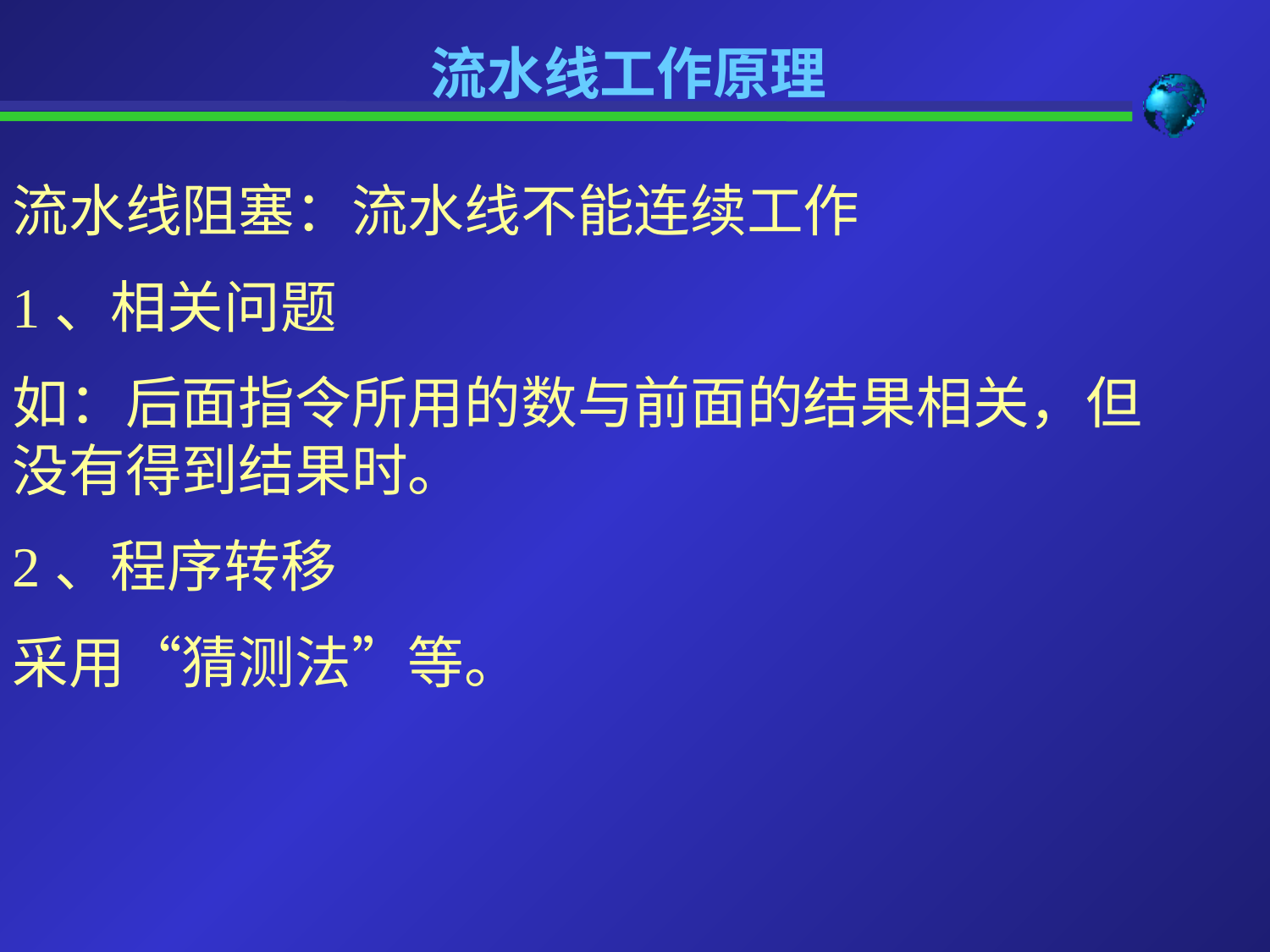

流水线工作原理

流水线阻塞：流水线不能连续工作
1、相关问题
如：后面指令所用的数与前面的结果相关，但没有得到结果时。
2、程序转移
采用“猜测法”等。

29